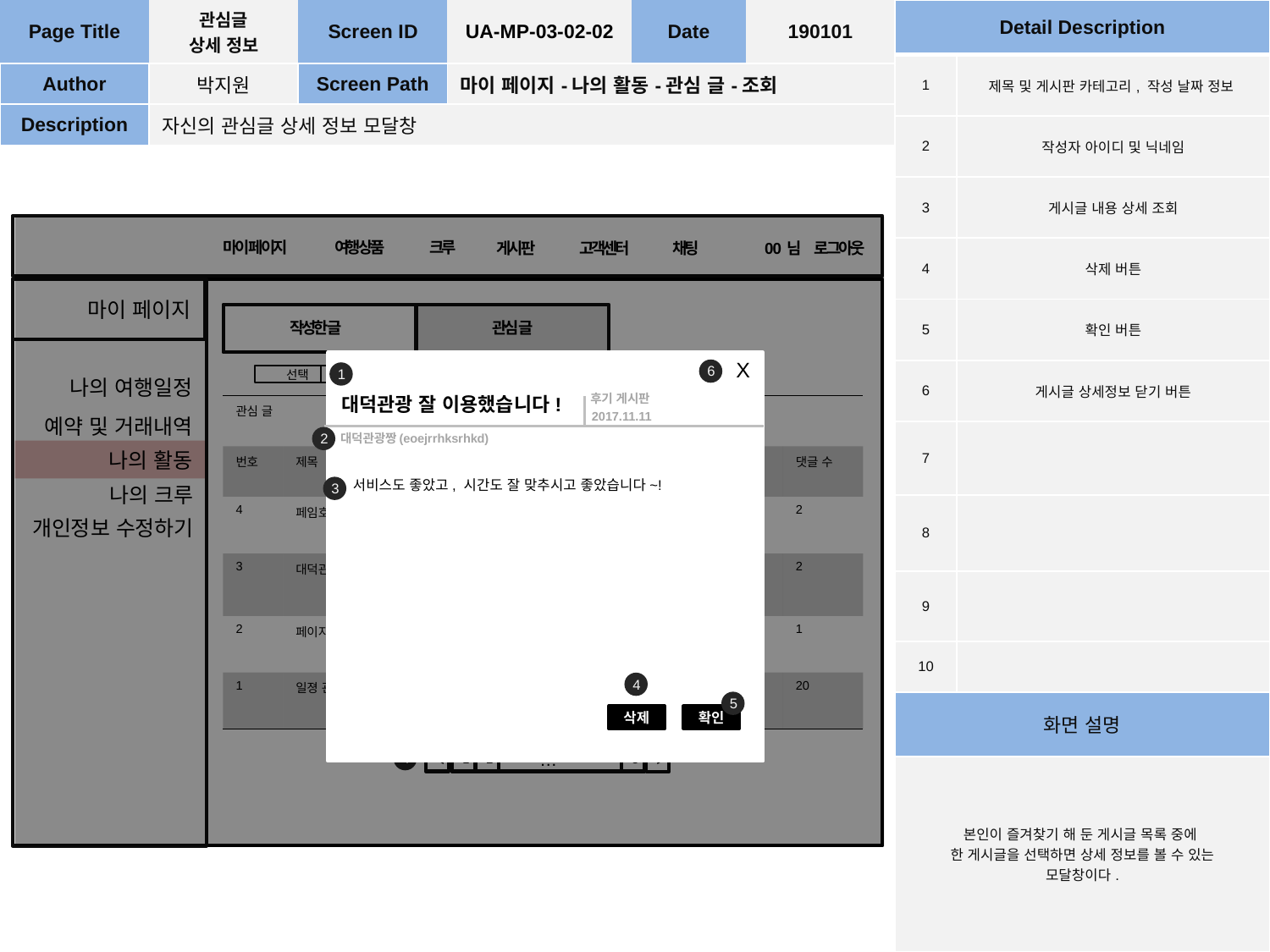

| Page Title | 관심글 상세 정보 | Screen ID | UA-MP-03-02-02 | Date | 190101 |
| --- | --- | --- | --- | --- | --- |
| Author | 박지원 | Screen Path | 마이 페이지-나의 활동-관심 글-조회 |  |  |
| Description | 자신의 관심글 상세 정보 모달창 |  |  |  |  |
| Detail Description |  |
| --- | --- |
| 1 | 제목 및 게시판 카테고리, 작성 날짜 정보 |
| 2 | 작성자 아이디 및 닉네임 |
| 3 | 게시글 내용 상세 조회 |
| 4 | 삭제 버튼 |
| 5 | 확인 버튼 |
| 6 | 게시글 상세정보 닫기 버튼 |
| 7 |  |
| 8 |  |
| 9 |  |
| 10 |  |
| 화면 설명 |  |
| 본인이 즐겨찾기 해 둔 게시글 목록 중에 한 게시글을 선택하면 상세 정보를 볼 수 있는 모달창이다. |  |

여행상품
크루
마이 페이지
게시판
고객센터
채팅
0 0 님
로그아웃

마이 페이지

작성한 글
관심 글
X

6

1

검색
▼
선택
나의 여행일정
후기 게시판
대덕관광 잘 이용했습니다!
| 관심 글 |  |  |  |  |  |
| --- | --- | --- | --- | --- | --- |
| 번호 | 제목 | 작성일 | 좋아요 수 | 조회수 | 댓글 수 |
| 4 | 페임호텔 가딩 세르퐁 너무 좋아요 | 2017.12.12 | 2 | 120 | 2 |
| 3 | 대덕관광 잘 이용했습니다! | 2017.11.11 | 3 | 95 | 2 |
| 2 | 페이지 관리 문의 | 2017.10.24 | 0 | 110 | 1 |
| 1 | 일졍 관련 사항 | 2017.12.12 | 120 | 800 | 20 |
2017.11.11
예약 및 거래내역
2

대덕관광짱(eoejrrhksrhkd)
나의 활동
서비스도 좋았고, 시간도 잘 맞추시고 좋았습니다~!
3

나의 크루
개인정보 수정하기
4

5

삭제
확인
4

◀
1
5
2
▶
…